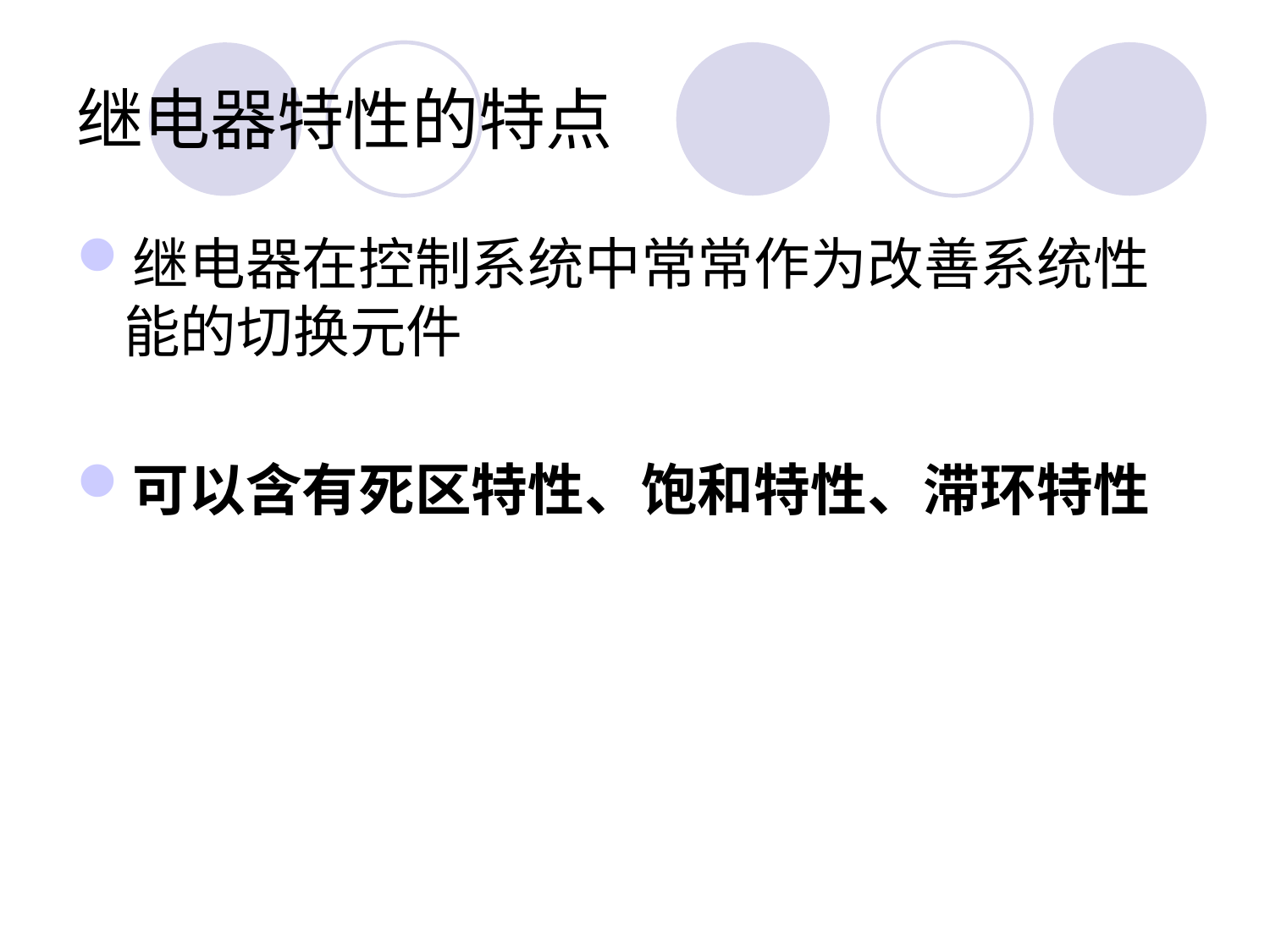

# 继电器特性的特点
继电器在控制系统中常常作为改善系统性能的切换元件

可以含有死区特性、饱和特性、滞环特性

30